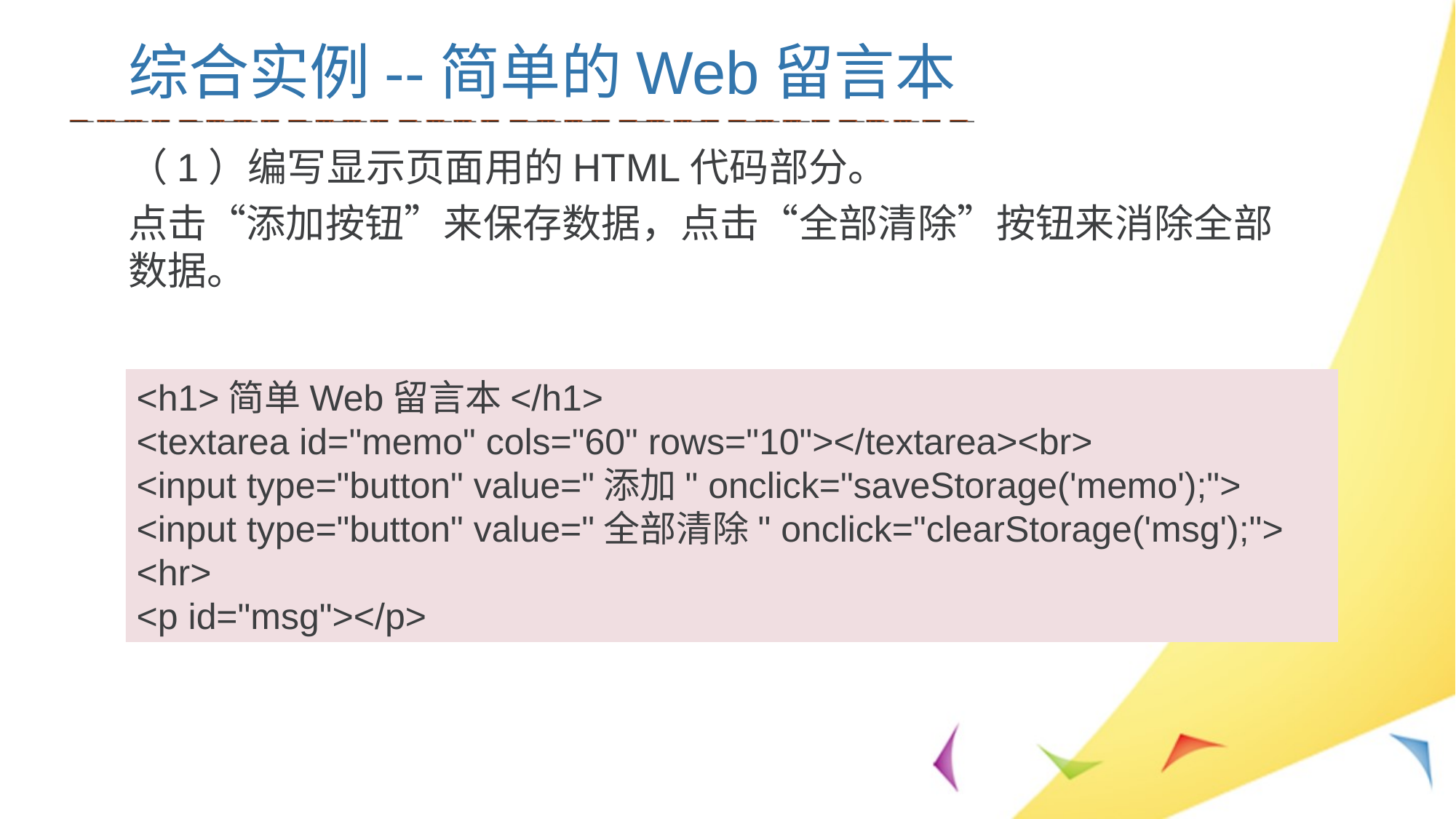

综合实例--简单的Web留言本

（1）编写显示页面用的HTML代码部分。
点击“添加按钮”来保存数据，点击“全部清除”按钮来消除全部数据。

<h1>简单Web留言本</h1>
<textarea id="memo" cols="60" rows="10"></textarea><br>
<input type="button" value="添加" onclick="saveStorage('memo');">
<input type="button" value="全部清除" onclick="clearStorage('msg');">
<hr>
<p id="msg"></p>